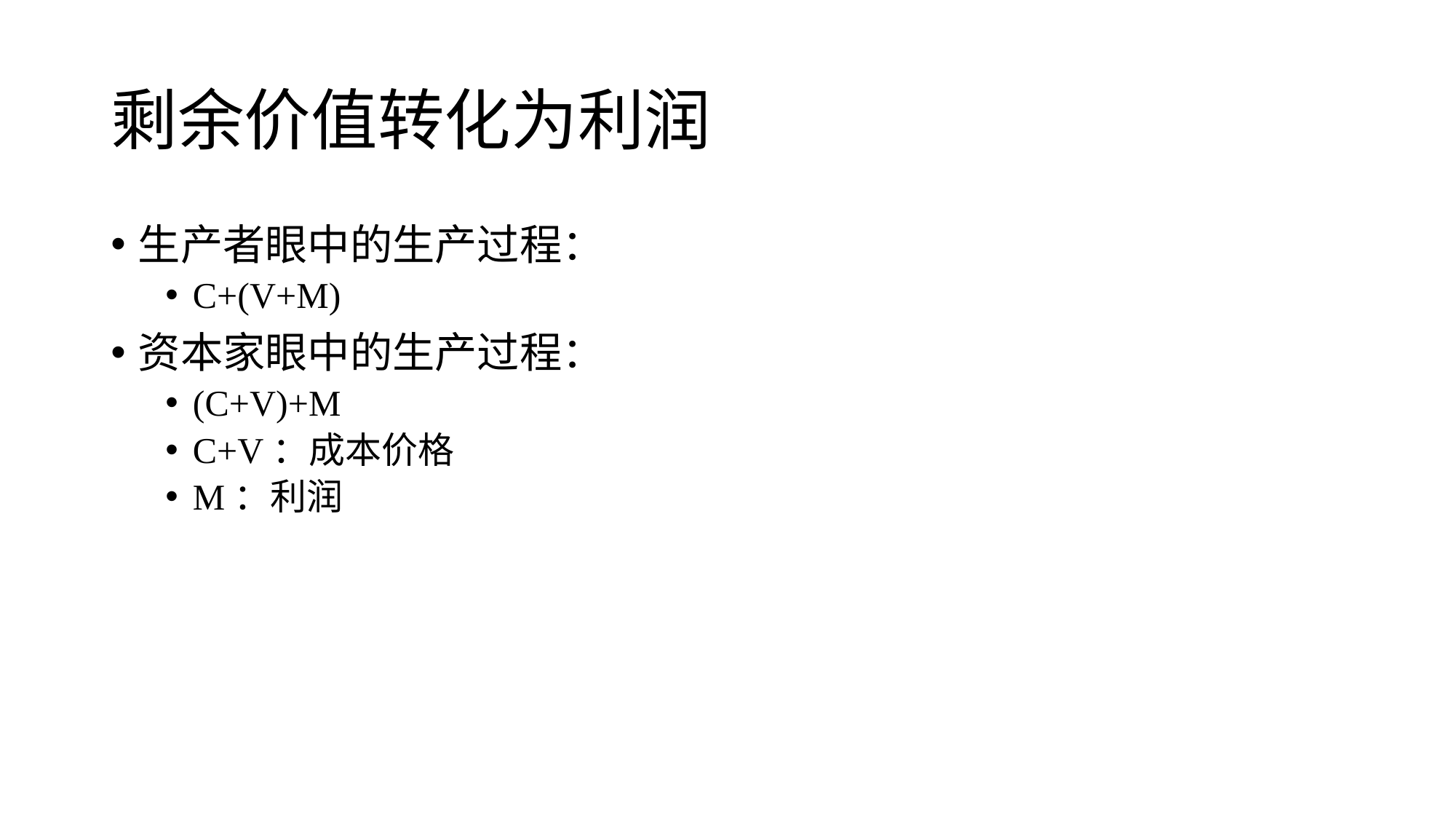

# 剩余价值转化为利润
生产者眼中的生产过程：
C+(V+M)
资本家眼中的生产过程：
(C+V)+M
C+V：成本价格
M：利润